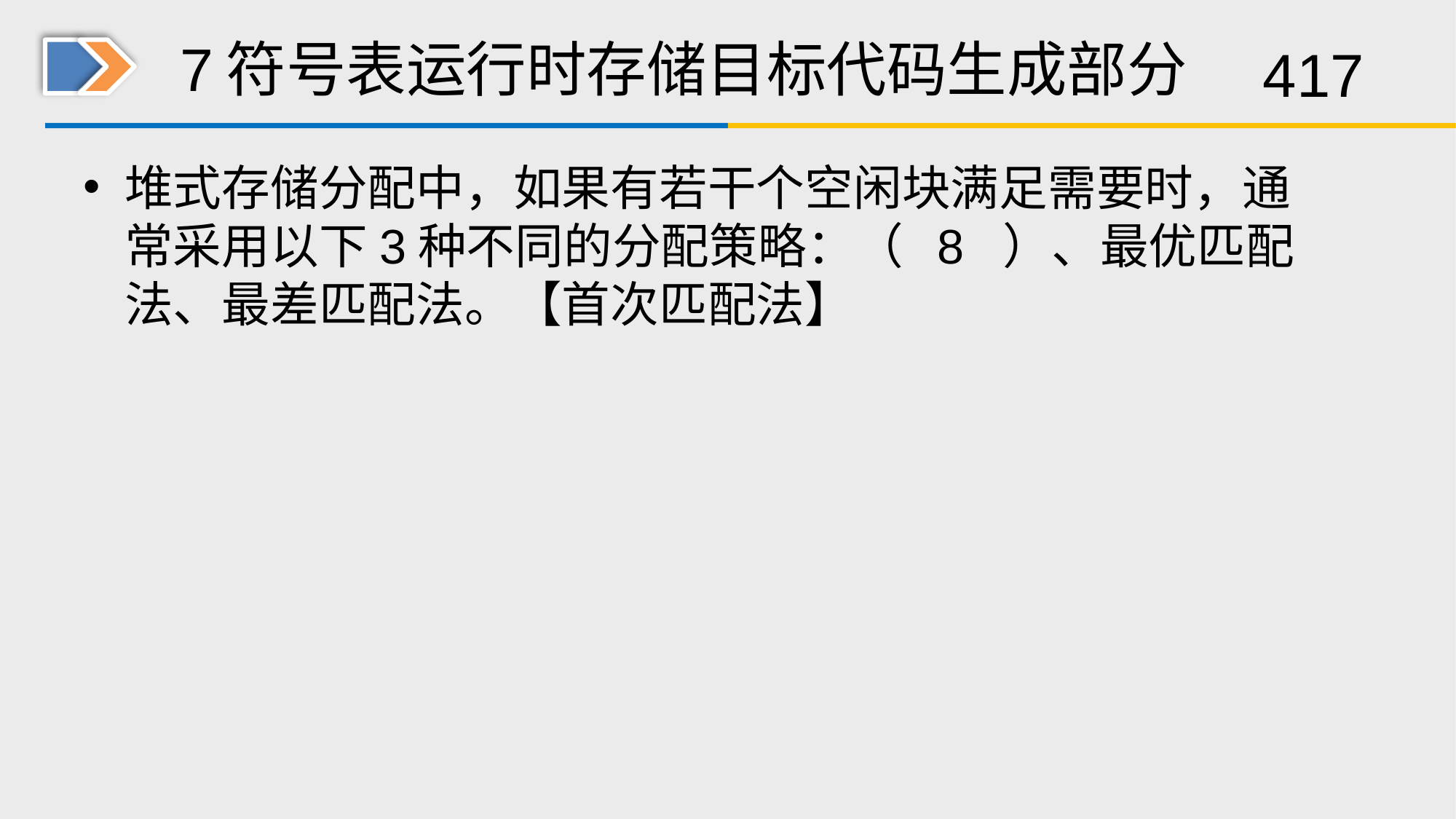

# 7符号表运行时存储目标代码生成部分
417
堆式存储分配中，如果有若干个空闲块满足需要时，通常采用以下3种不同的分配策略：（  8  ）、最优匹配法、最差匹配法。【首次匹配法】